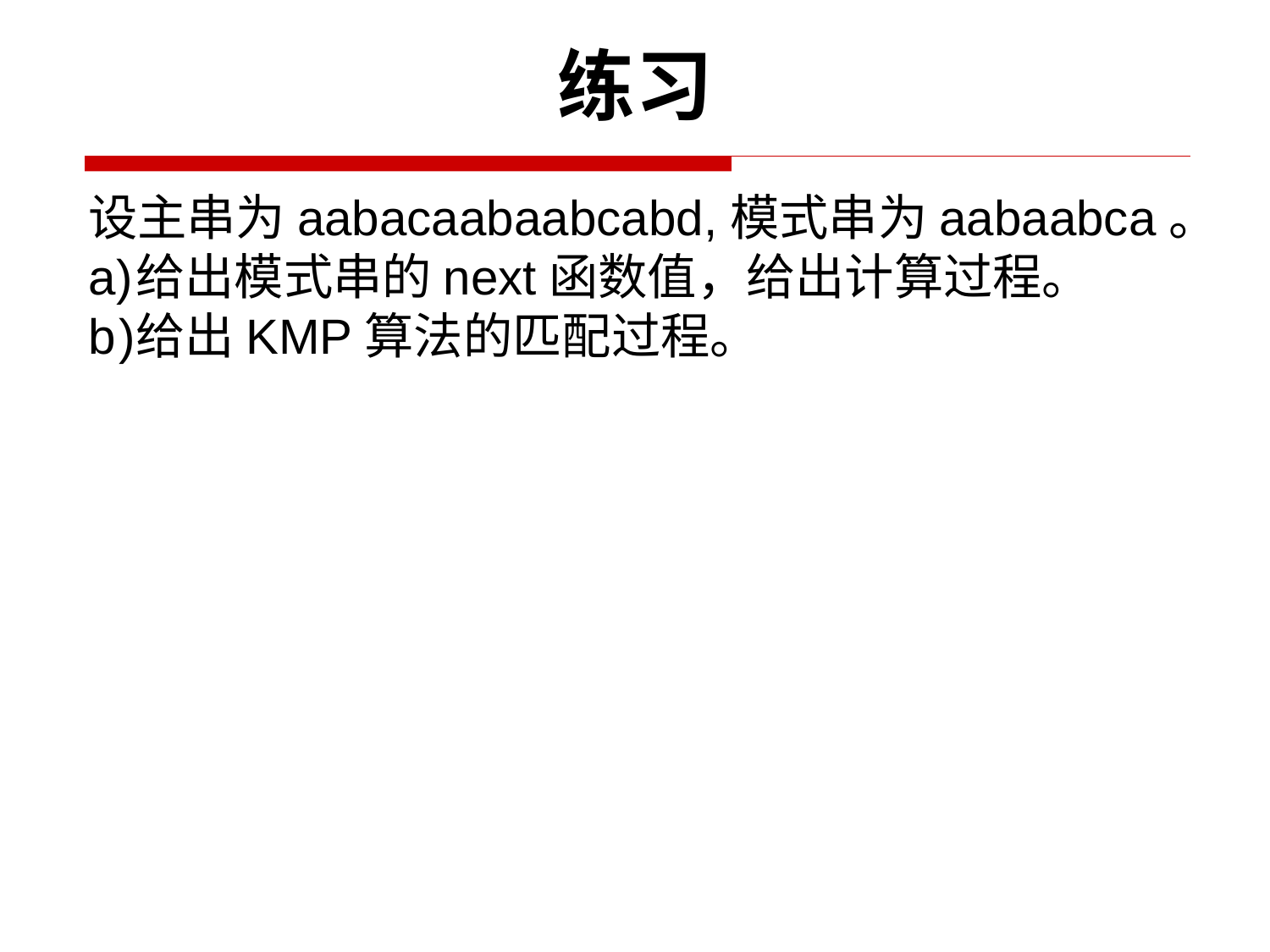

练习

设主串为aabacaabaabcabd,模式串为aabaabca。
给出模式串的next函数值，给出计算过程。
给出KMP算法的匹配过程。